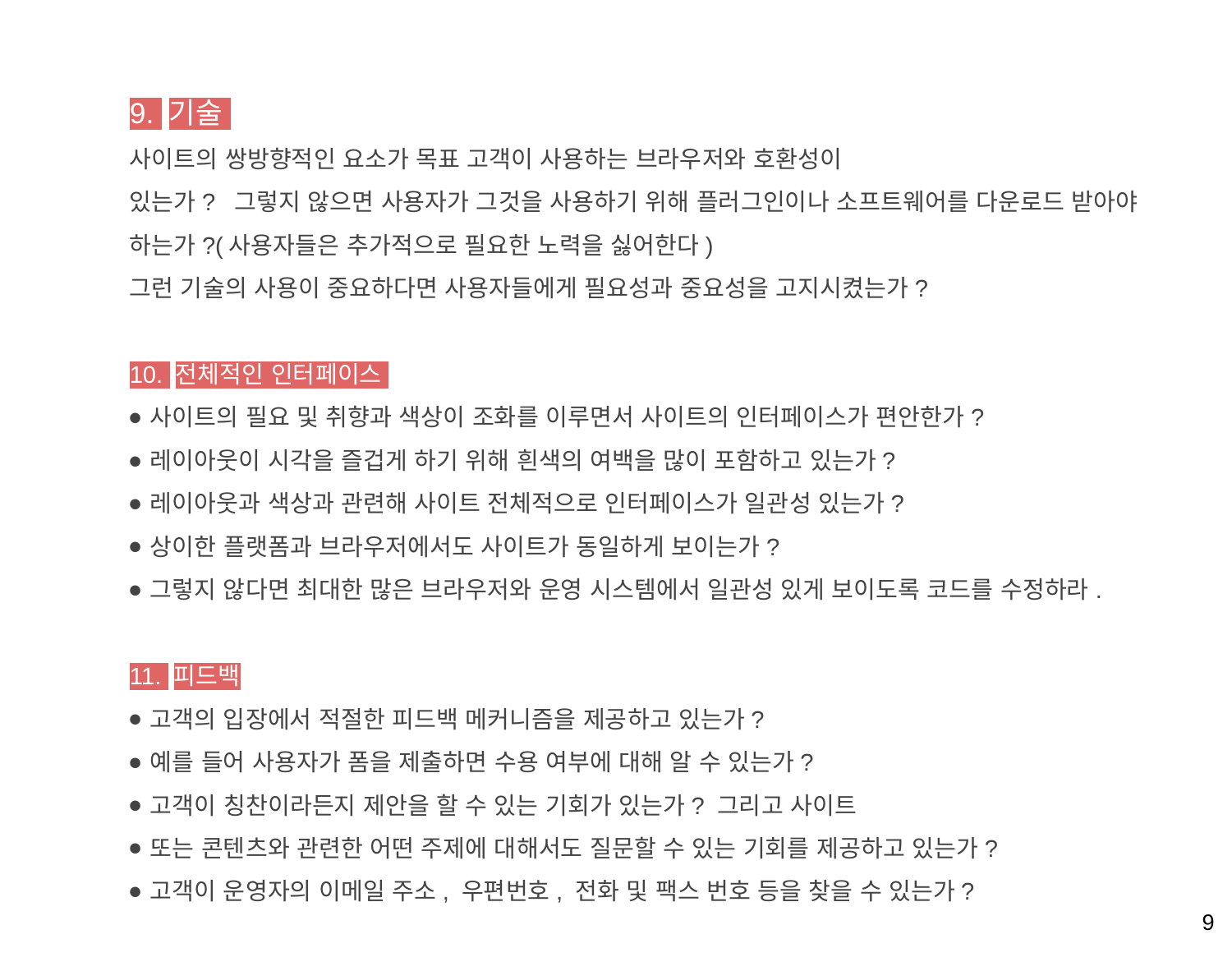

9. 기술
사이트의 쌍방향적인 요소가 목표 고객이 사용하는 브라우저와 호환성이
있는가?  그렇지 않으면 사용자가 그것을 사용하기 위해 플러그인이나 소프트웨어를 다운로드 받아야 하는가?(사용자들은 추가적으로 필요한 노력을 싫어한다)
그런 기술의 사용이 중요하다면 사용자들에게 필요성과 중요성을 고지시켰는가?

10. 전체적인 인터페이스
사이트의 필요 및 취향과 색상이 조화를 이루면서 사이트의 인터페이스가 편안한가?
레이아웃이 시각을 즐겁게 하기 위해 흰색의 여백을 많이 포함하고 있는가?
레이아웃과 색상과 관련해 사이트 전체적으로 인터페이스가 일관성 있는가?
상이한 플랫폼과 브라우저에서도 사이트가 동일하게 보이는가?
그렇지 않다면 최대한 많은 브라우저와 운영 시스템에서 일관성 있게 보이도록 코드를 수정하라.

11. 피드백
고객의 입장에서 적절한 피드백 메커니즘을 제공하고 있는가?
예를 들어 사용자가 폼을 제출하면 수용 여부에 대해 알 수 있는가?
고객이 칭찬이라든지 제안을 할 수 있는 기회가 있는가? 그리고 사이트
또는 콘텐츠와 관련한 어떤 주제에 대해서도 질문할 수 있는 기회를 제공하고 있는가?
고객이 운영자의 이메일 주소, 우편번호, 전화 및 팩스 번호 등을 찾을 수 있는가?

9